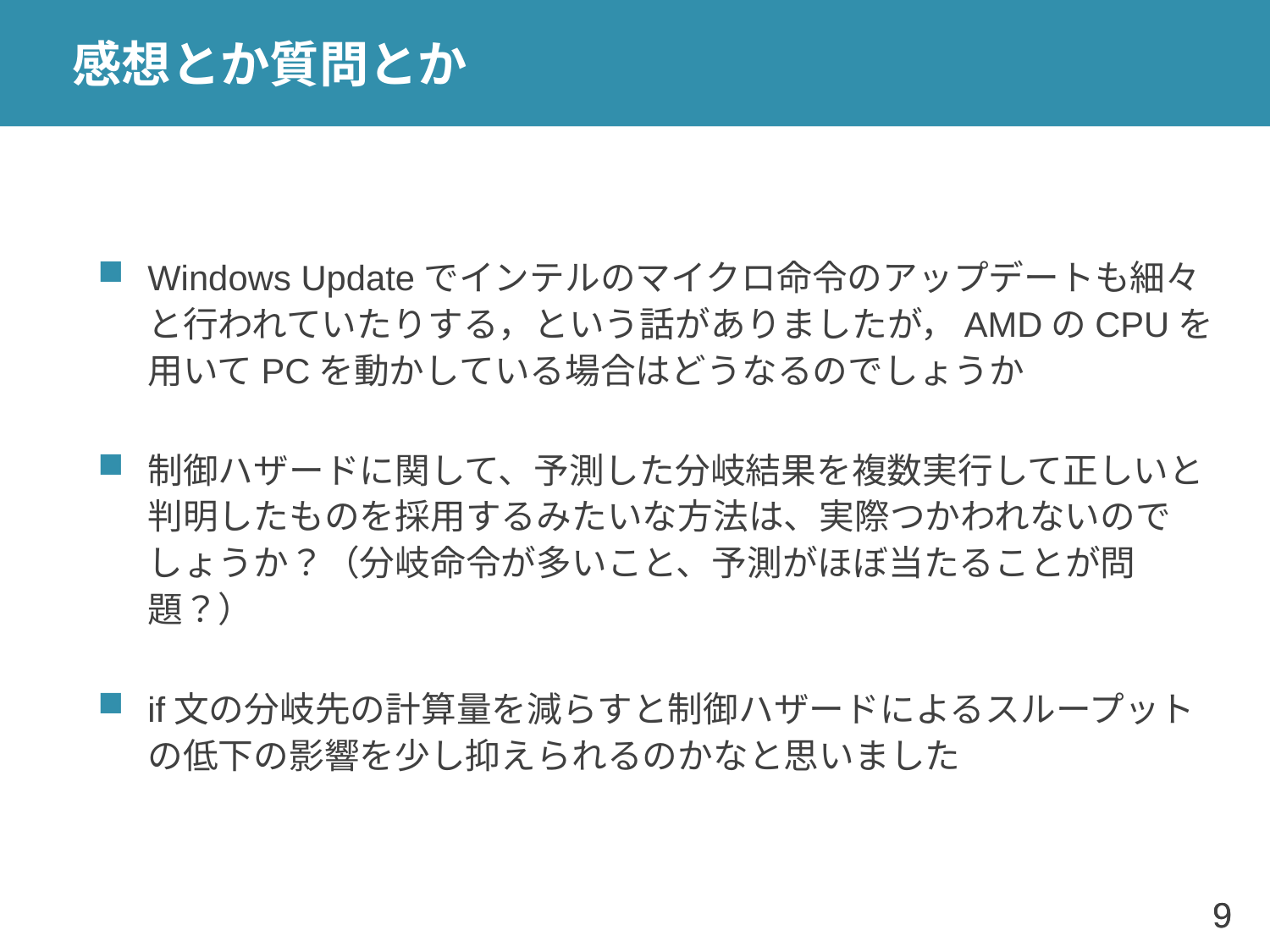

# 感想とか質問とか
Windows Updateでインテルのマイクロ命令のアップデートも細々と行われていたりする，という話がありましたが，AMDのCPUを用いてPCを動かしている場合はどうなるのでしょうか
制御ハザードに関して、予測した分岐結果を複数実行して正しいと判明したものを採用するみたいな方法は、実際つかわれないのでしょうか？（分岐命令が多いこと、予測がほぼ当たることが問題？）
if文の分岐先の計算量を減らすと制御ハザードによるスループットの低下の影響を少し抑えられるのかなと思いました